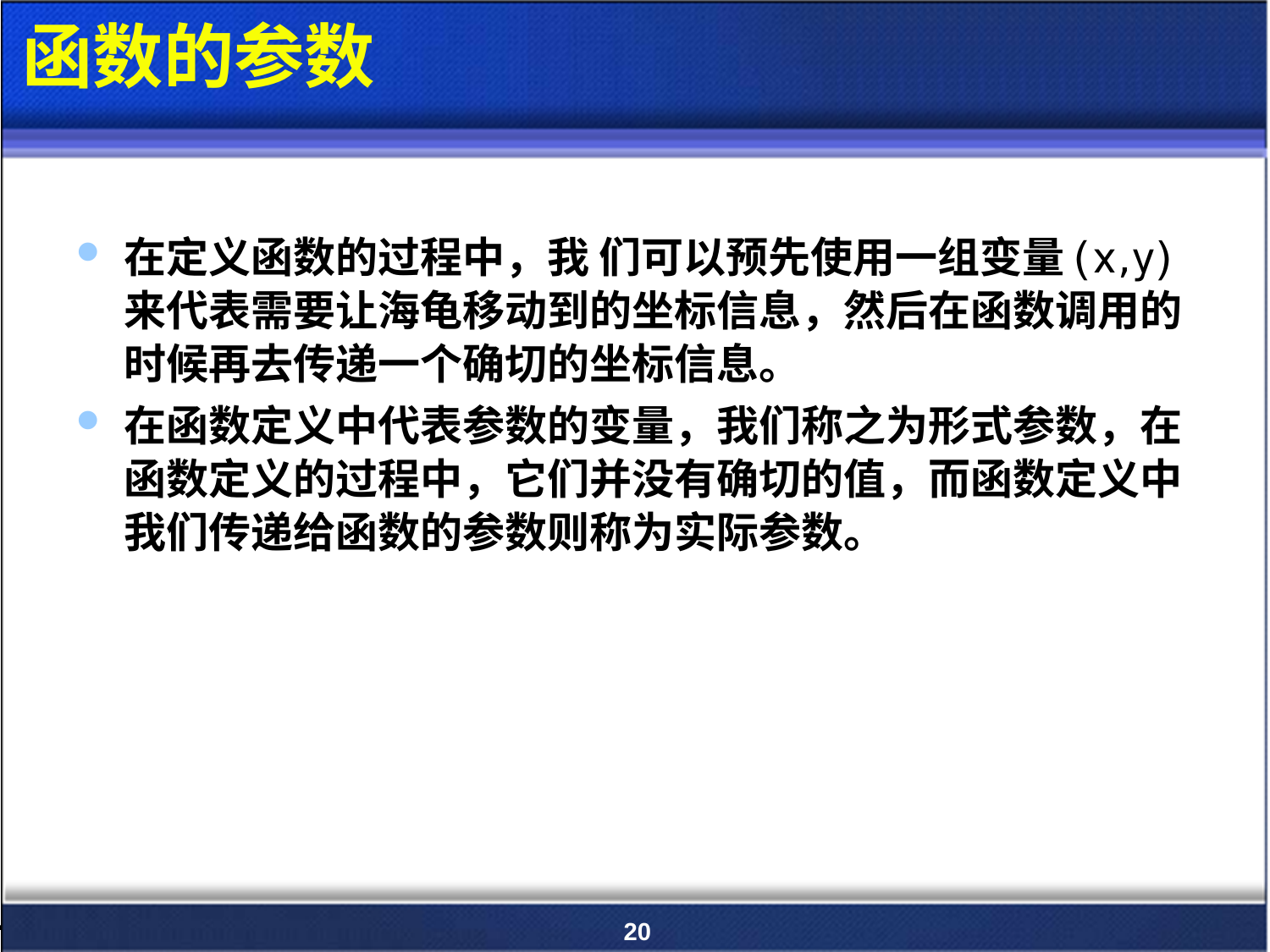

# 函数的参数
在定义函数的过程中，我 们可以预先使用一组变量(x,y)来代表需要让海龟移动到的坐标信息，然后在函数调用的时候再去传递一个确切的坐标信息。
在函数定义中代表参数的变量，我们称之为形式参数，在函数定义的过程中，它们并没有确切的值，而函数定义中我们传递给函数的参数则称为实际参数。
20